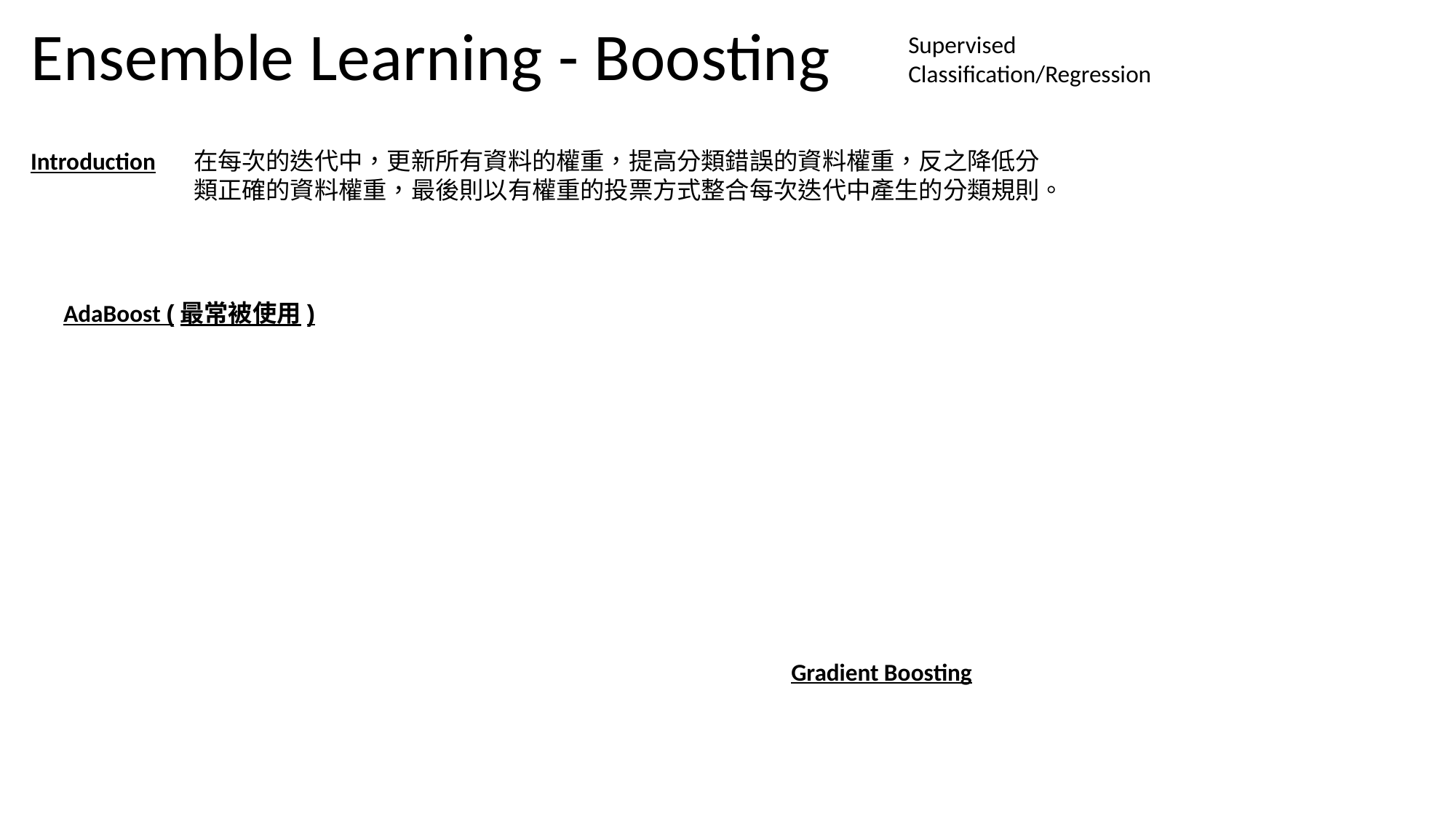

# Ensemble Learning - Boosting
Supervised
Classification/Regression
Introduction
在每次的迭代中，更新所有資料的權重，提高分類錯誤的資料權重，反之降低分類正確的資料權重，最後則以有權重的投票方式整合每次迭代中產生的分類規則。
AdaBoost (最常被使用)
Gradient Boosting